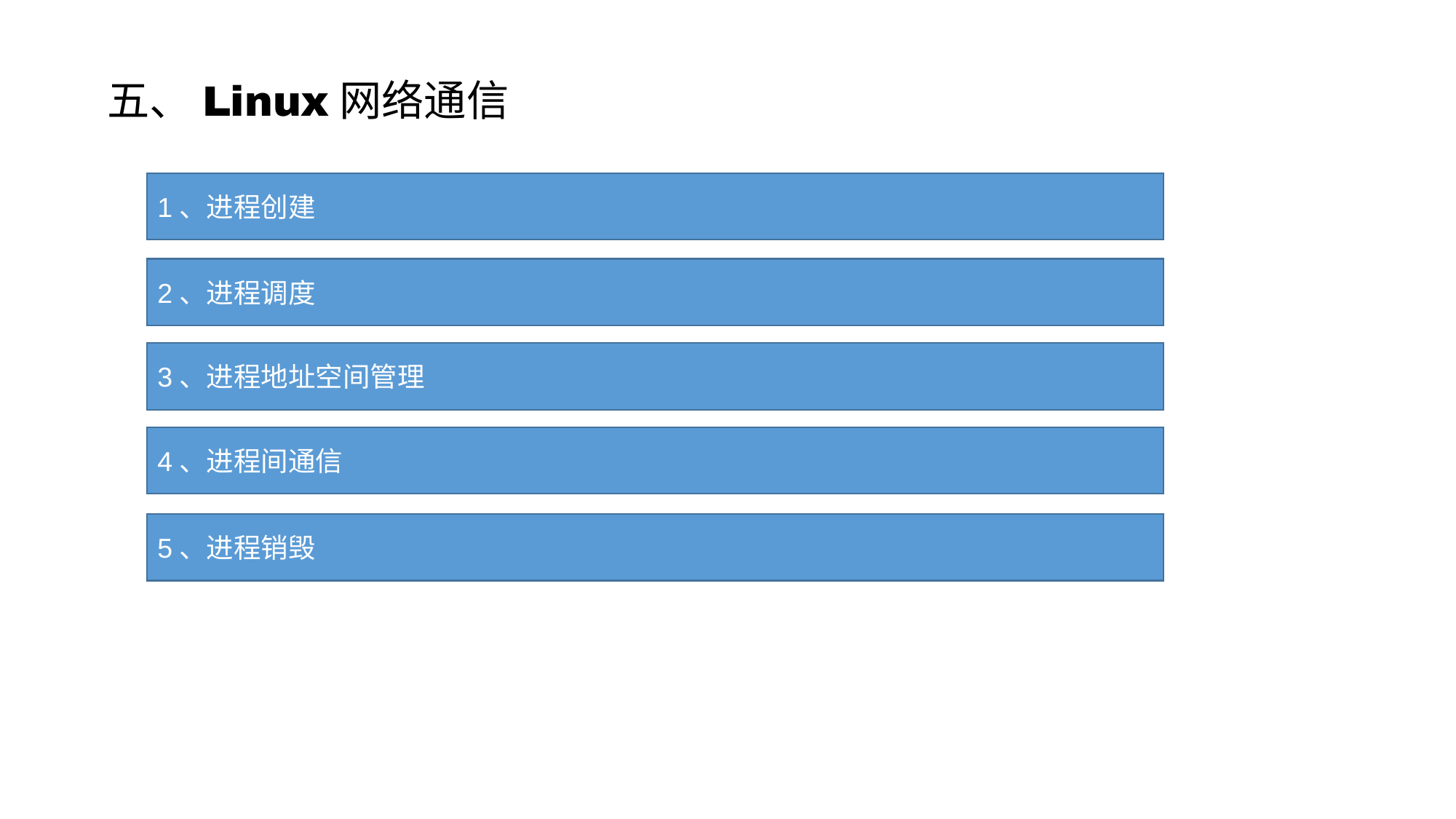

# 五、Linux网络通信
1、进程创建
2、进程调度
3、进程地址空间管理
4、进程间通信
5、进程销毁